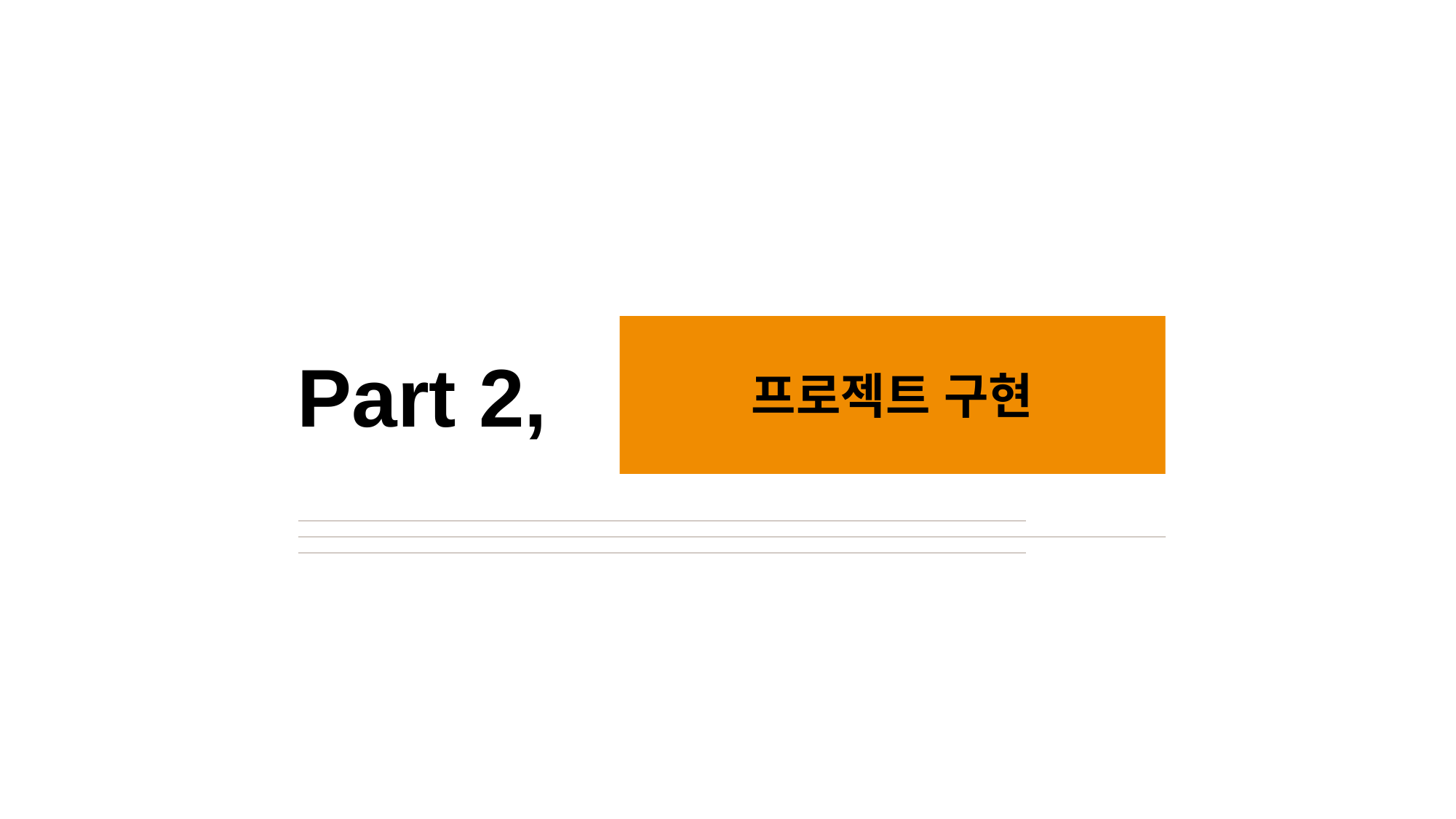

Part 2,
프로젝트 구현
ⓒSaebyeol Yu. Saebyeol’s PowerPoint